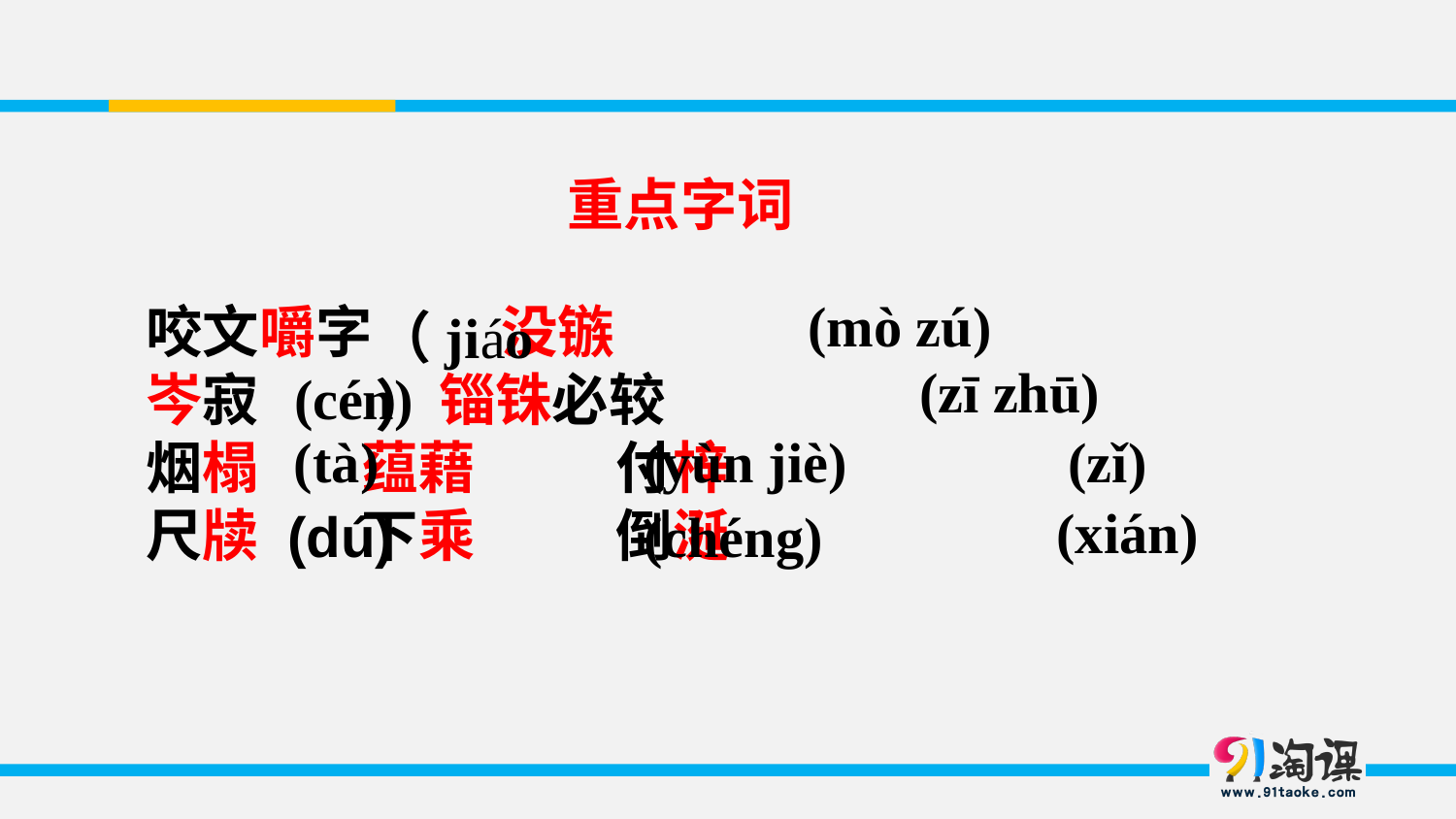

重点字词
咬文嚼字          没镞
岑寂              锱铢必较
烟榻        蕴藉           付梓
尺牍        下乘           倒涎
(mò zú)
（jiáo）
  (zī zhū)
(cén)
(tà)
(yùn jiè)
(zǐ)
(xián)
(dú)
(chéng)